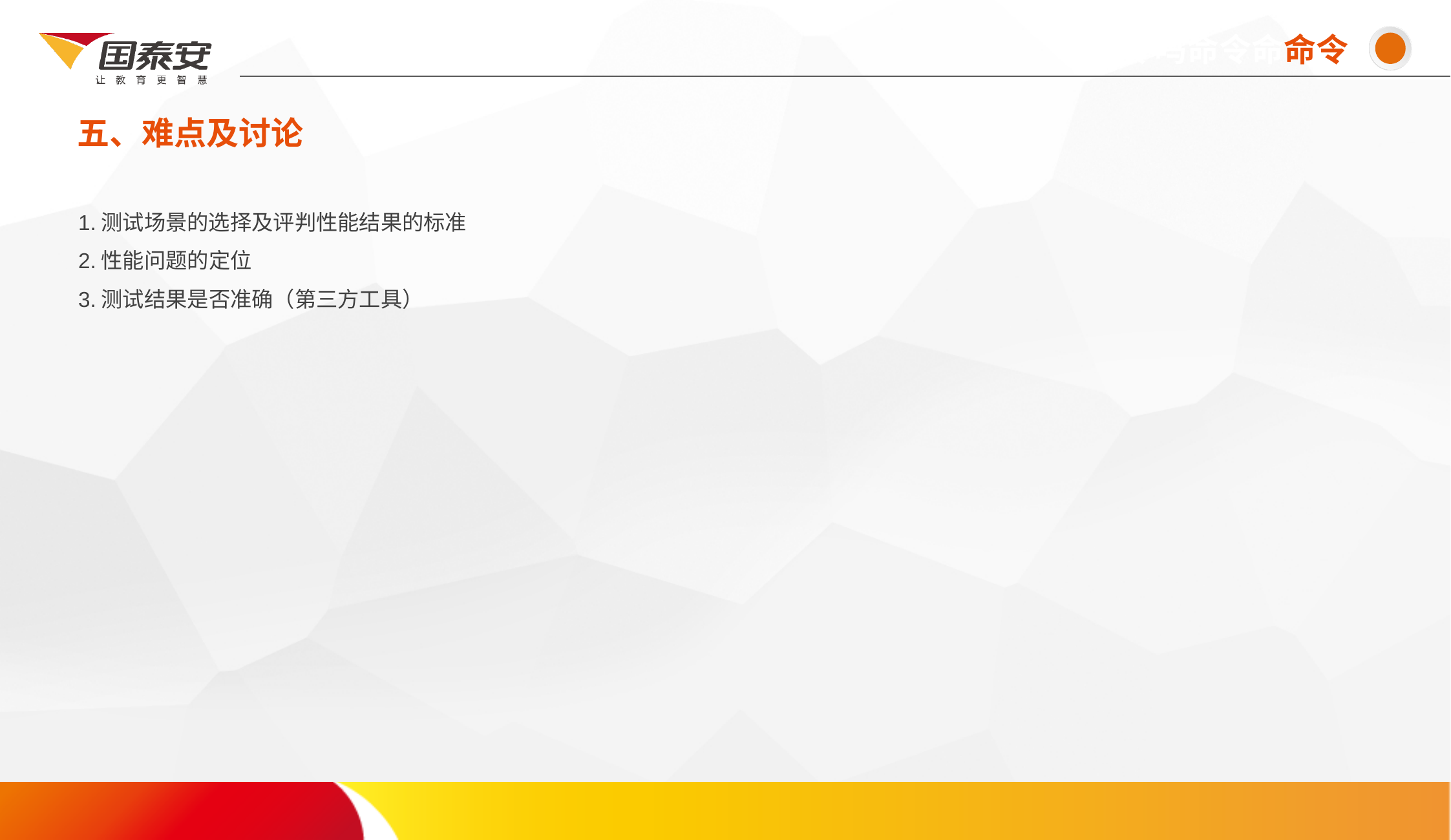

命令吗命令命命令
五、难点及讨论

# 1.测试场景的选择及评判性能结果的标准 2.性能问题的定位 3.测试结果是否准确（第三方工具）